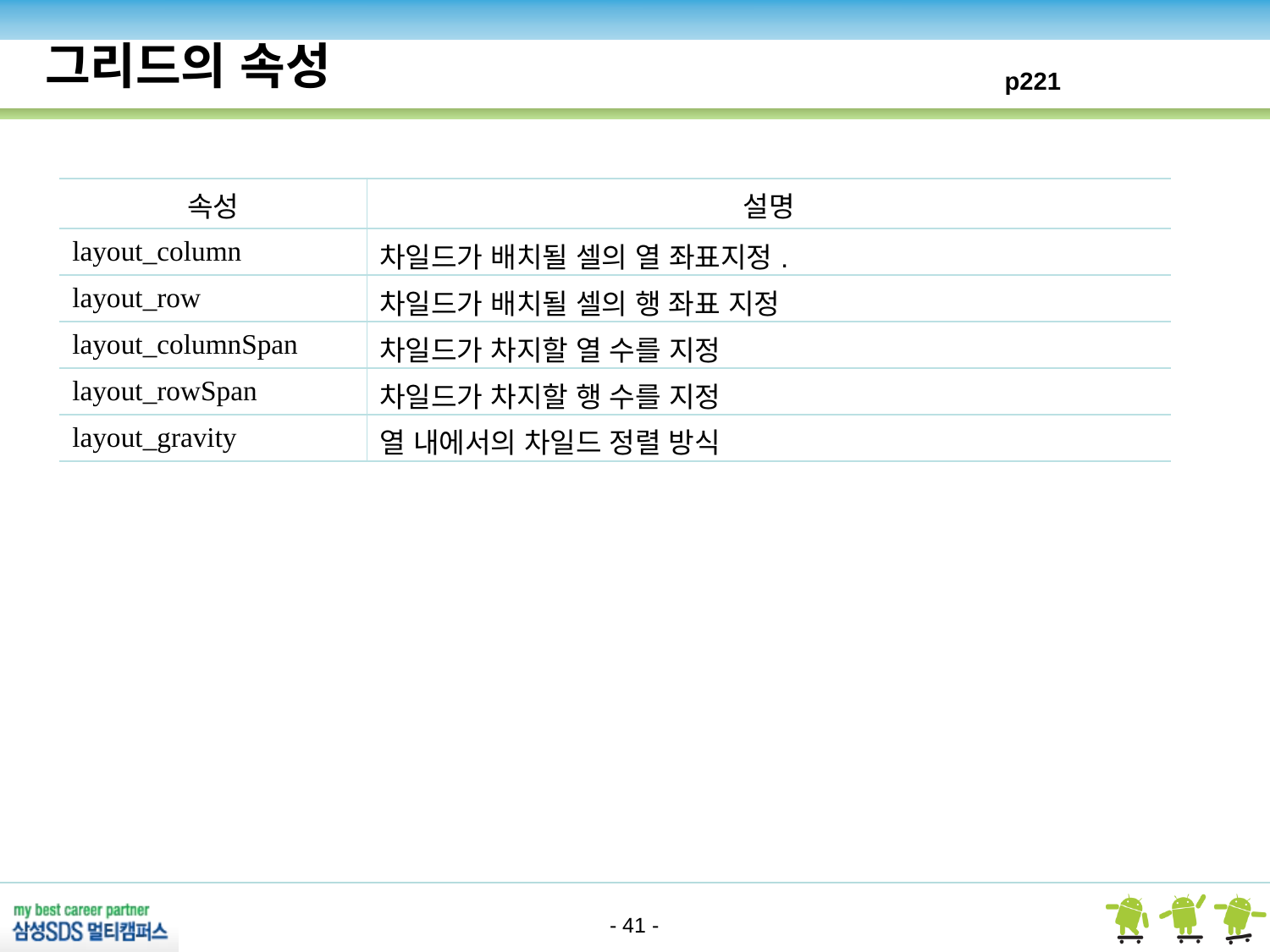

그리드의 속성
p221
| 속성 | 설명 |
| --- | --- |
| layout\_column | 차일드가 배치될 셀의 열 좌표지정. |
| layout\_row | 차일드가 배치될 셀의 행 좌표 지정 |
| layout\_columnSpan | 차일드가 차지할 열 수를 지정 |
| layout\_rowSpan | 차일드가 차지할 행 수를 지정 |
| layout\_gravity | 열 내에서의 차일드 정렬 방식 |
- 41 -